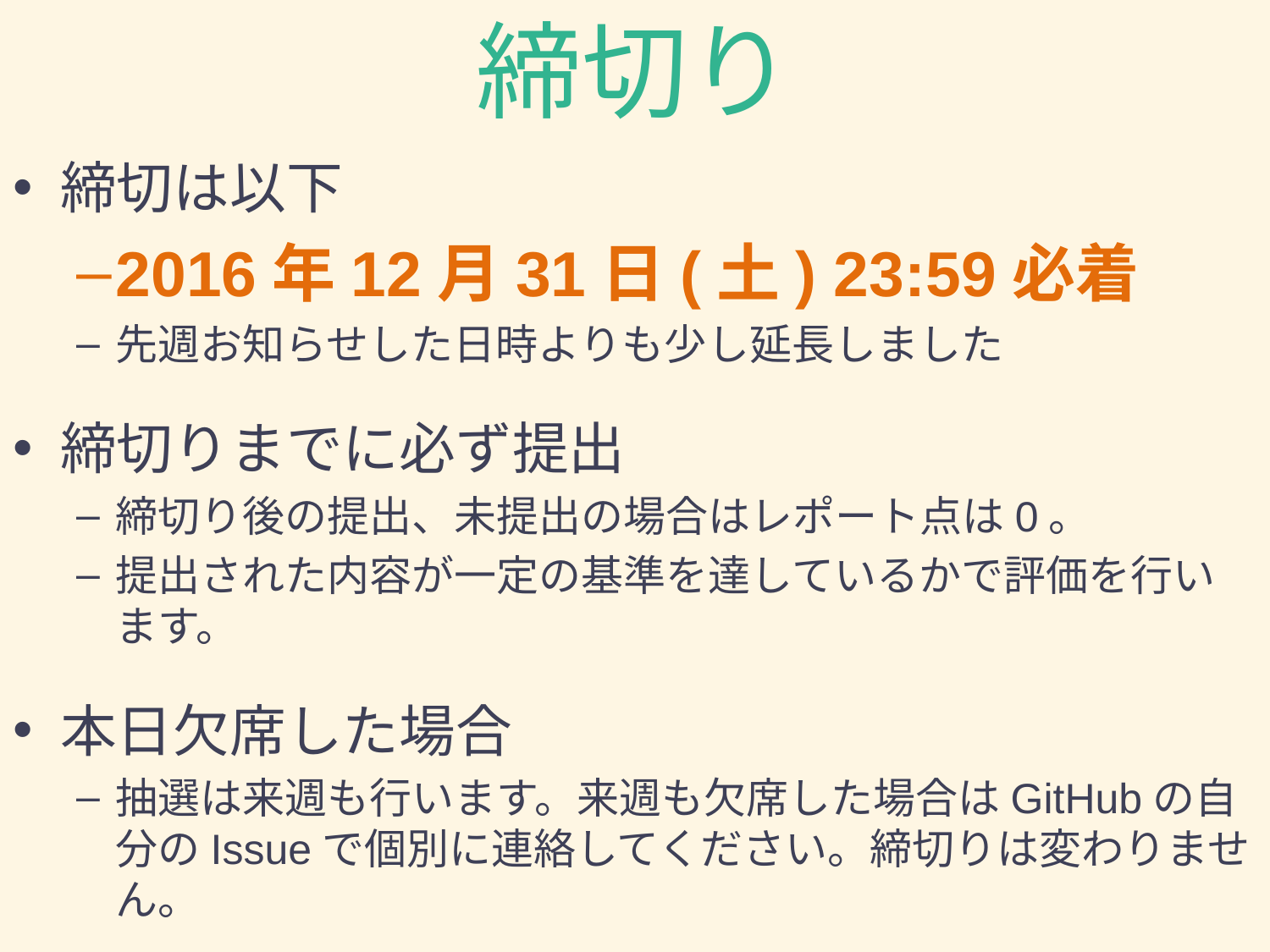

# 締切り
締切は以下
2016年12月31日(土) 23:59必着
先週お知らせした日時よりも少し延長しました
締切りまでに必ず提出
締切り後の提出、未提出の場合はレポート点は0。
提出された内容が一定の基準を達しているかで評価を行います。
本日欠席した場合
抽選は来週も行います。来週も欠席した場合はGitHubの自分のIssueで個別に連絡してください。締切りは変わりません。